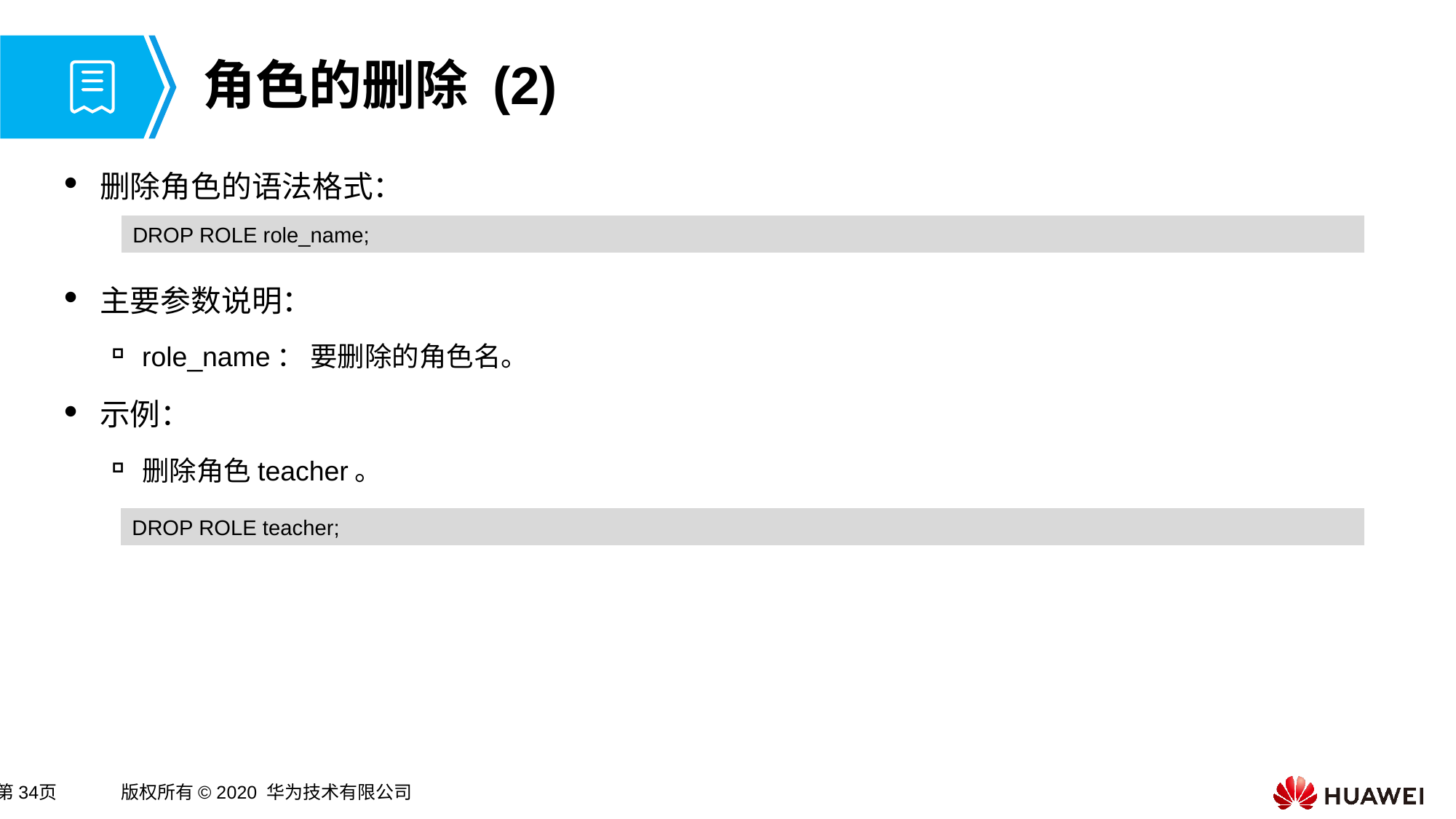

# 角色的删除 (2)
删除角色的语法格式：

主要参数说明：
role_name： 要删除的角色名。
示例：
删除角色teacher。

DROP ROLE role_name;
DROP ROLE teacher;